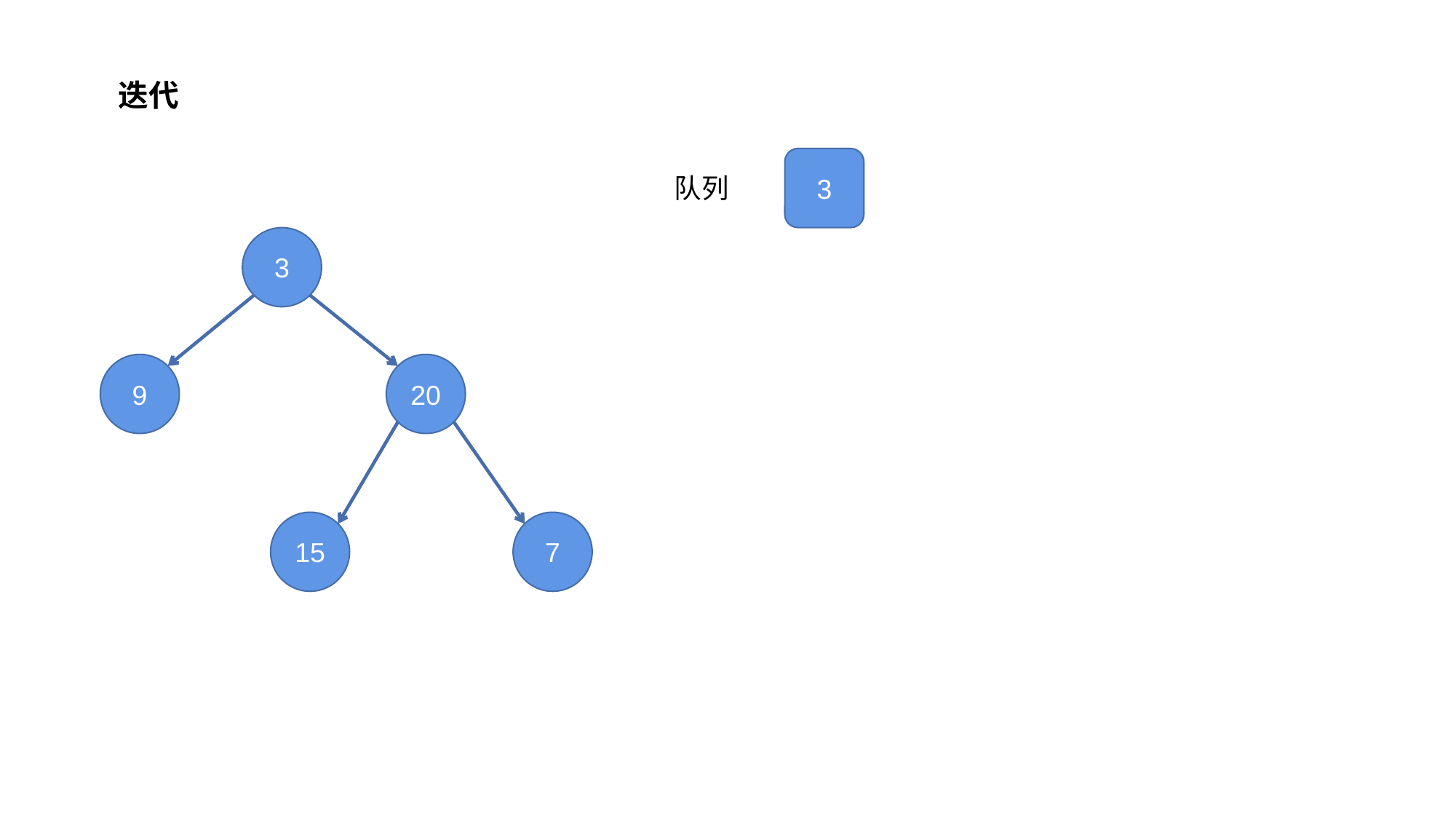

迭代
3
队列
3
9
20
15
7